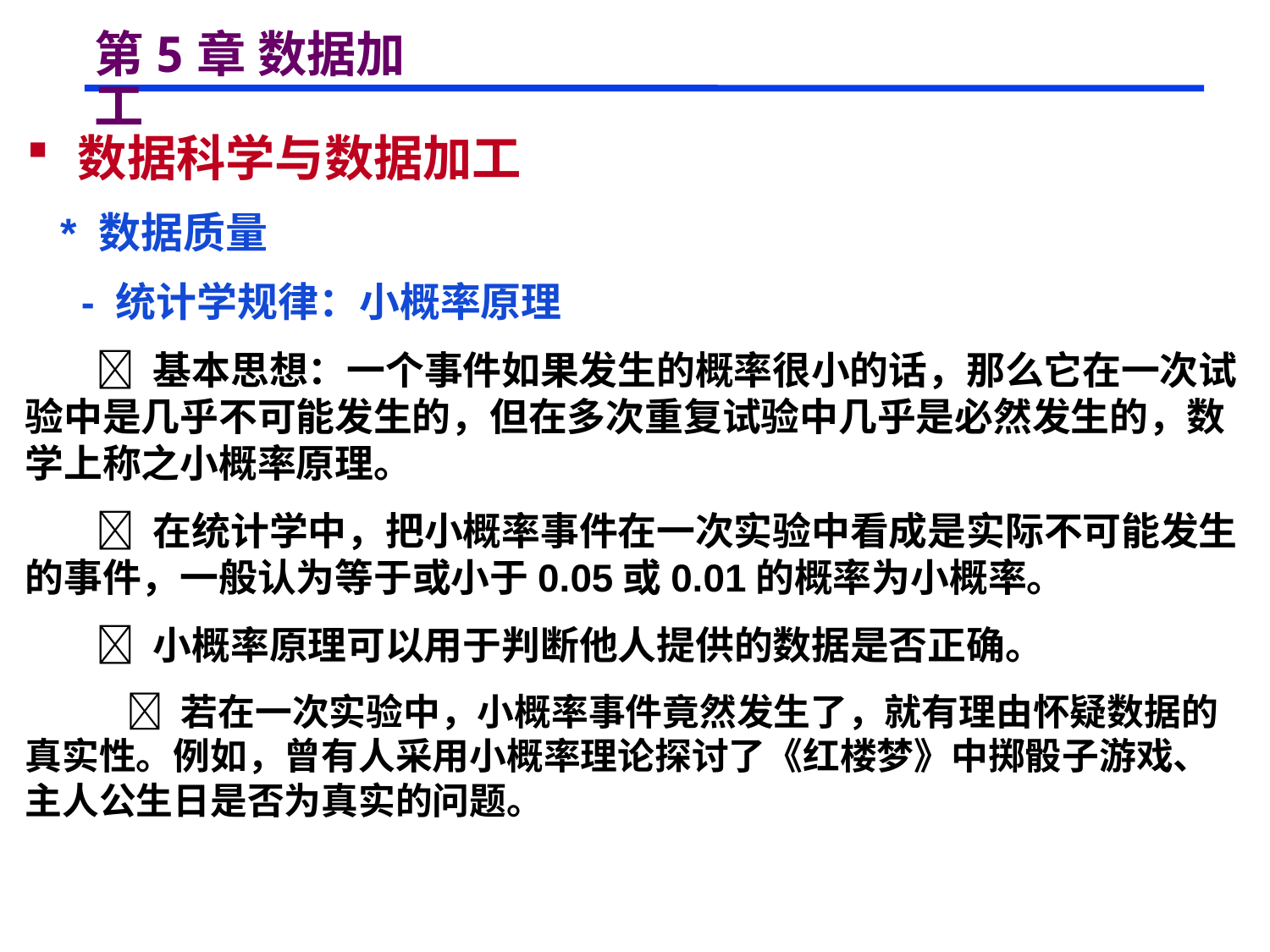

# 第5章 数据加工
 数据科学与数据加工
  * 数据质量
     - 统计学规律：小概率原理
        • 基本思想：一个事件如果发生的概率很小的话，那么它在一次试验中是几乎不可能发生的，但在多次重复试验中几乎是必然发生的，数学上称之小概率原理。
        • 在统计学中，把小概率事件在一次实验中看成是实际不可能发生的事件，一般认为等于或小于0.05或0.01的概率为小概率。
        • 小概率原理可以用于判断他人提供的数据是否正确。
            ♦ 若在一次实验中，小概率事件竟然发生了，就有理由怀疑数据的真实性。例如，曾有人采用小概率理论探讨了《红楼梦》中掷骰子游戏、主人公生日是否为真实的问题。